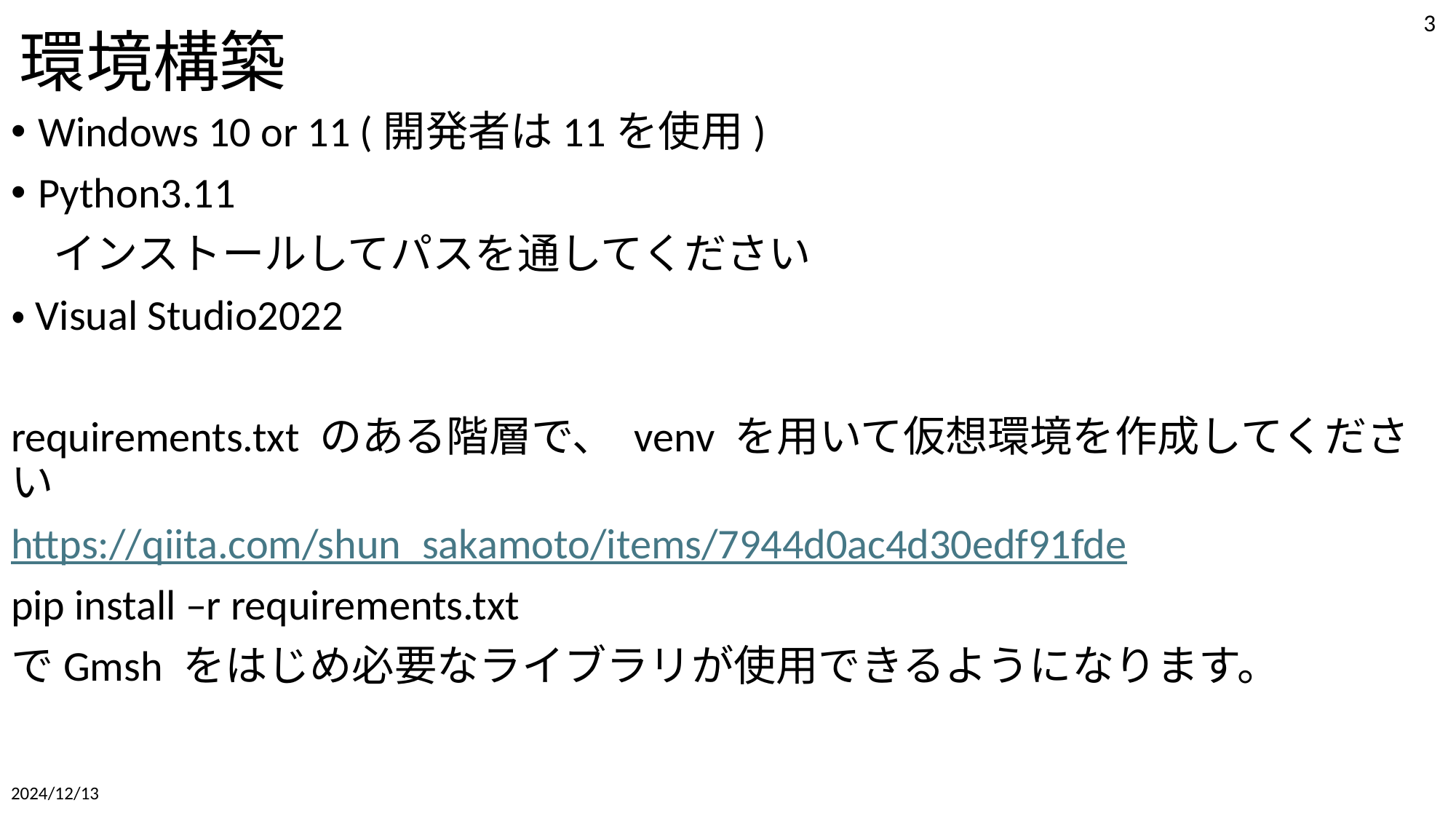

3
# 環境構築
Windows 10 or 11 (開発者は11を使用)
Python3.11
　インストールしてパスを通してください
・Visual Studio2022

requirements.txt のある階層で、 venv を用いて仮想環境を作成してください
https://qiita.com/shun_sakamoto/items/7944d0ac4d30edf91fde
pip install –r requirements.txt
でGmsh をはじめ必要なライブラリが使用できるようになります。
2024/12/13